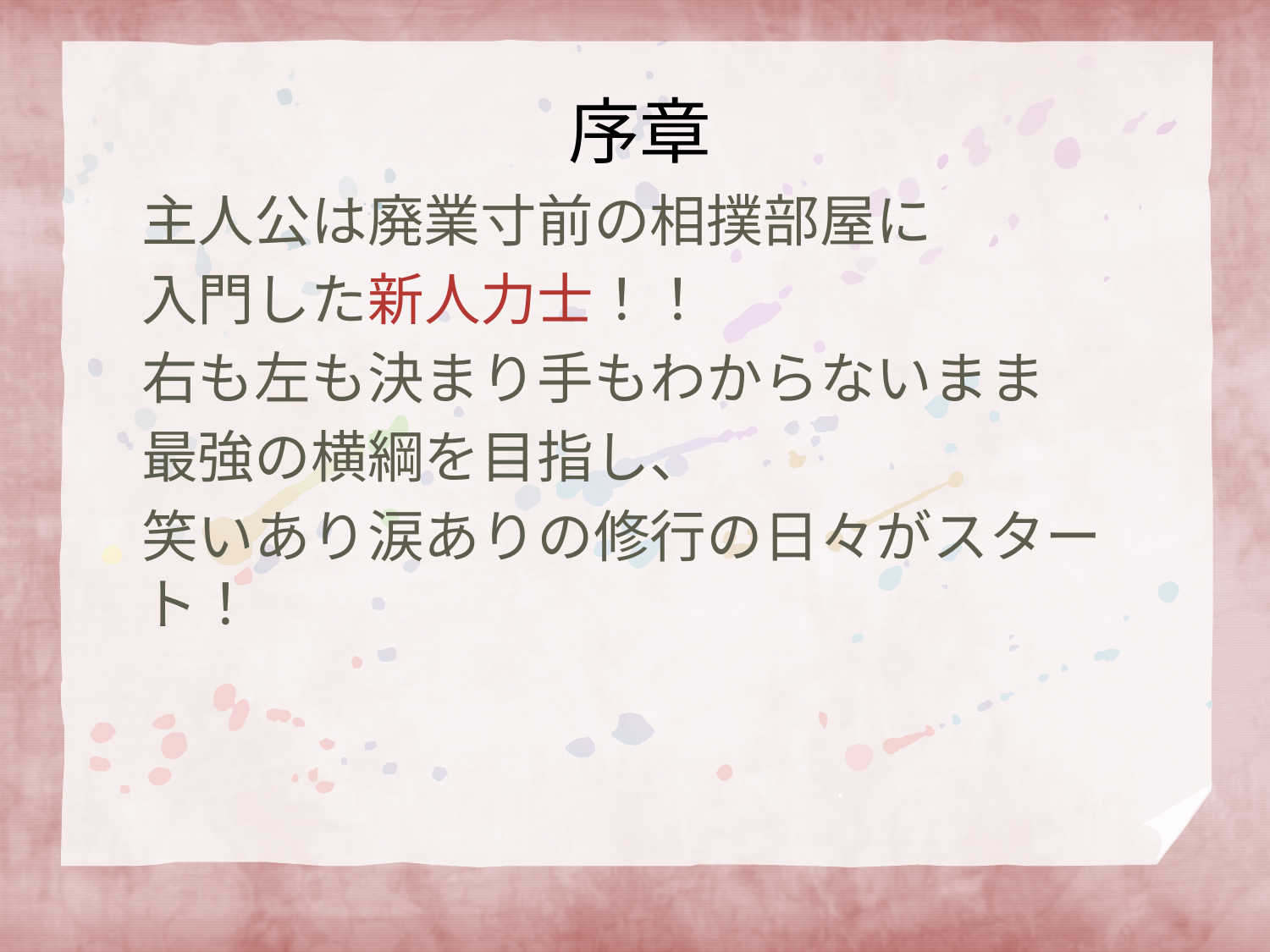

# 序章
主人公は廃業寸前の相撲部屋に
入門した新人力士！！
右も左も決まり手もわからないまま
最強の横綱を目指し、
笑いあり涙ありの修行の日々がスタート！